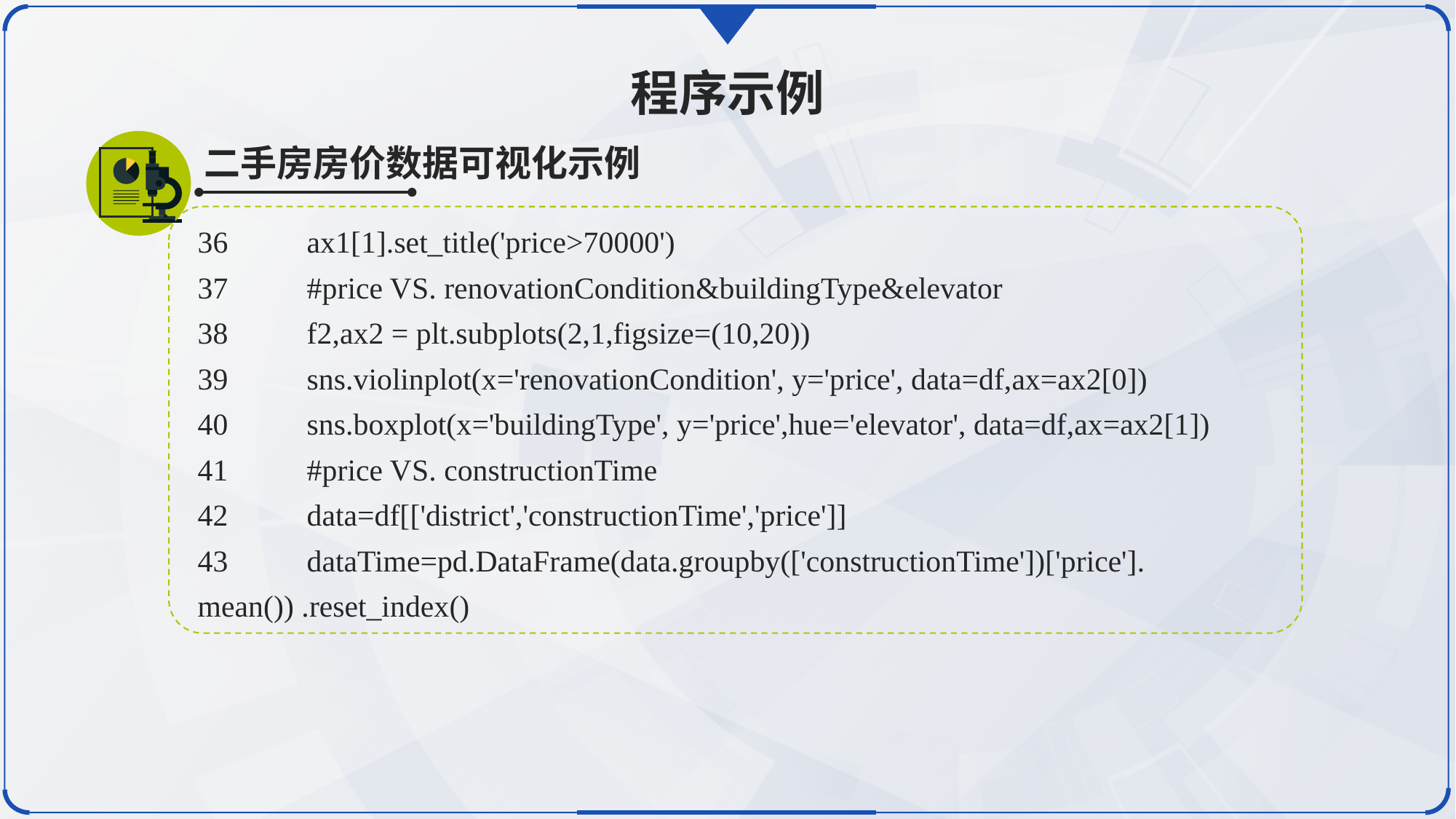

程序示例

二手房房价数据可视化示例

36	ax1[1].set_title('price>70000')
37	#price VS. renovationCondition&buildingType&elevator
38	f2,ax2 = plt.subplots(2,1,figsize=(10,20))
39	sns.violinplot(x='renovationCondition', y='price', data=df,ax=ax2[0])
40	sns.boxplot(x='buildingType', y='price',hue='elevator', data=df,ax=ax2[1])
41	#price VS. constructionTime
42	data=df[['district','constructionTime','price']]
43	dataTime=pd.DataFrame(data.groupby(['constructionTime'])['price']. mean()) .reset_index()